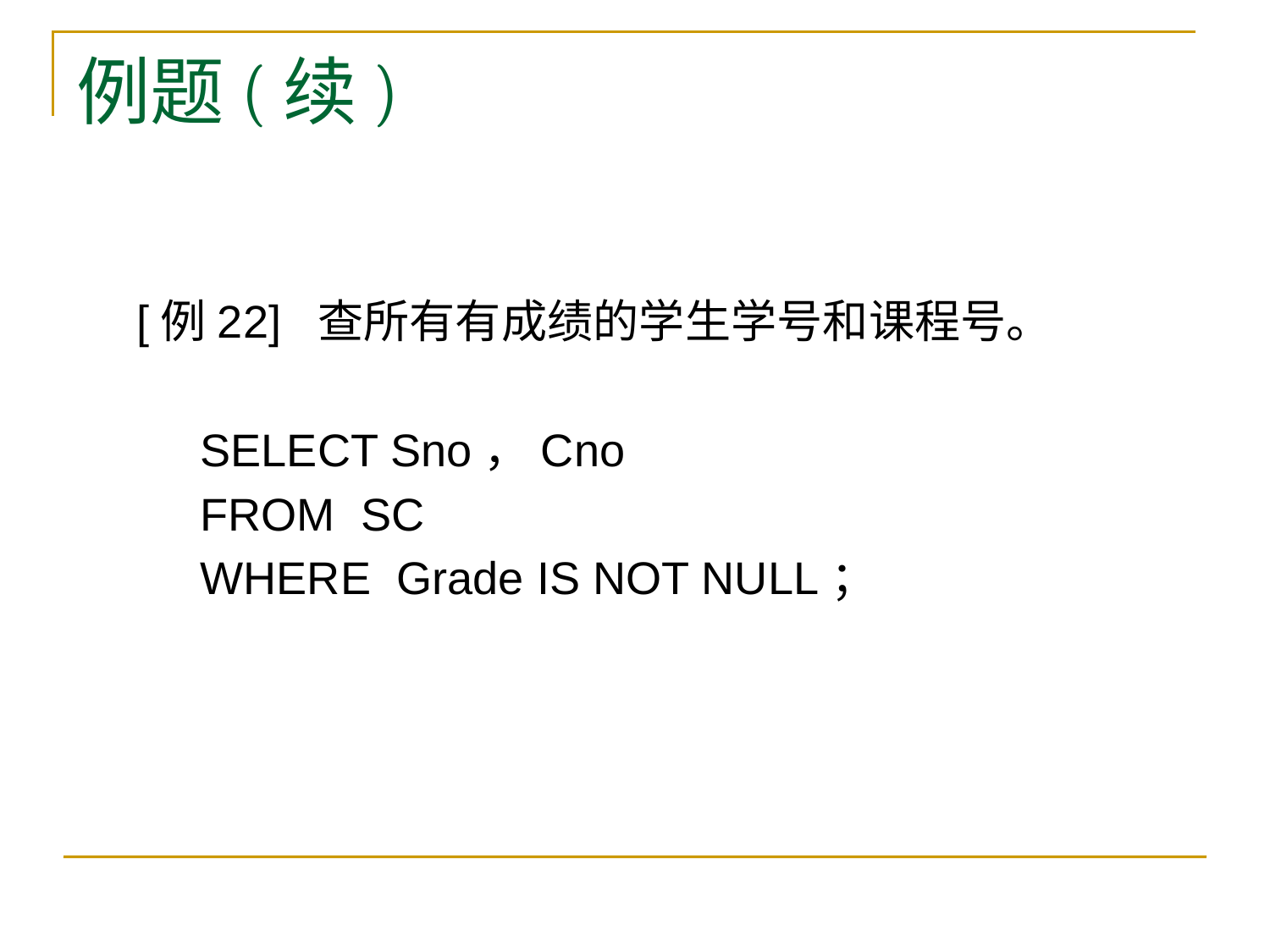

# 例题(续)

 [例22]  查所有有成绩的学生学号和课程号。

      SELECT Sno，Cno
      FROM  SC
      WHERE  Grade IS NOT NULL；